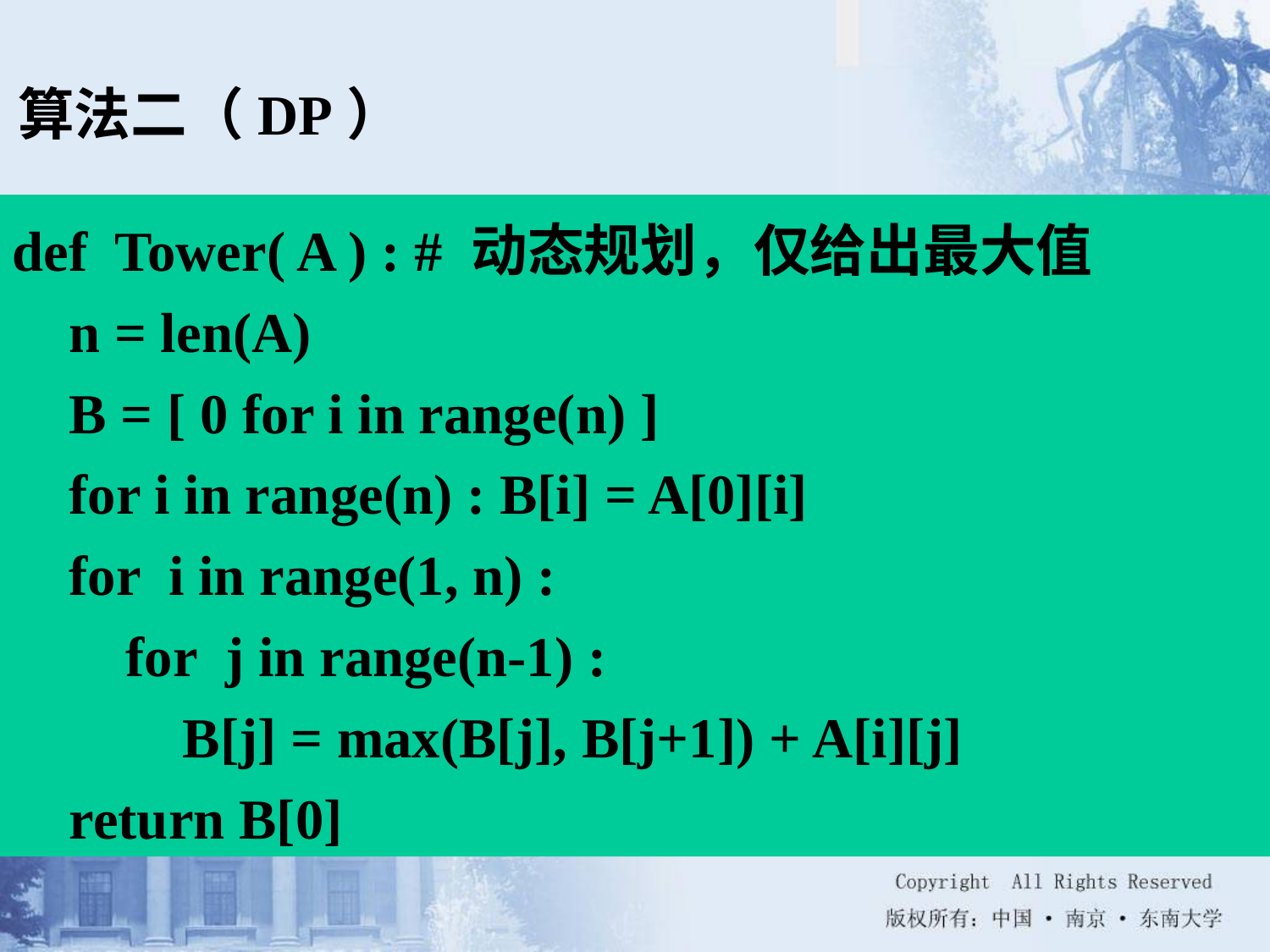

算法二（DP）
def  Tower( A ) : # 动态规划，仅给出最大值
    n = len(A)
    B = [ 0 for i in range(n) ]
    for i in range(n) : B[i] = A[0][i]
    for  i in range(1, n) :
        for  j in range(n-1) :
            B[j] = max(B[j], B[j+1]) + A[i][j]
    return B[0]